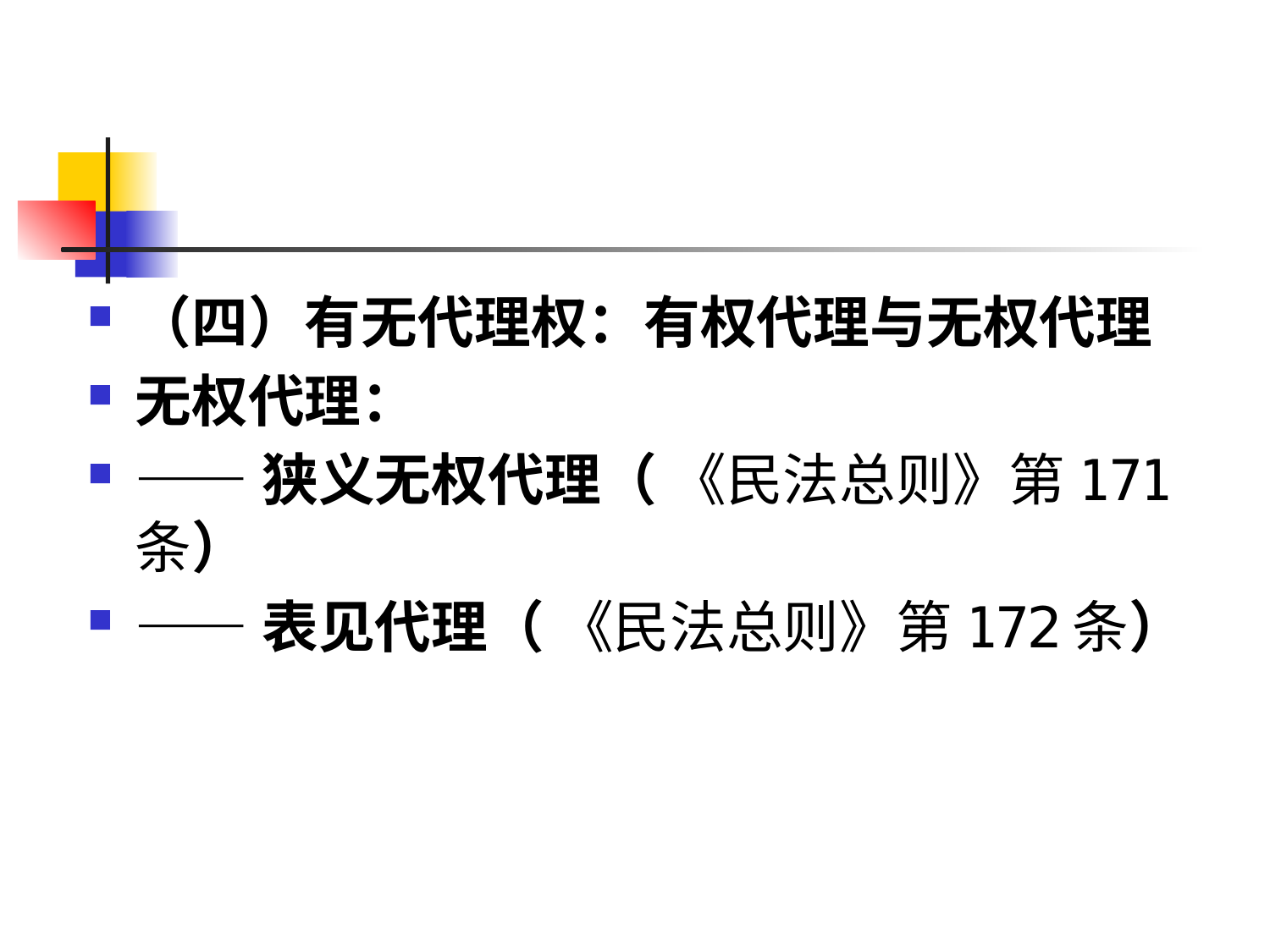

#
（四）有无代理权：有权代理与无权代理
无权代理：
——狭义无权代理（ 《民法总则》第171条）
——表见代理（ 《民法总则》第172条）